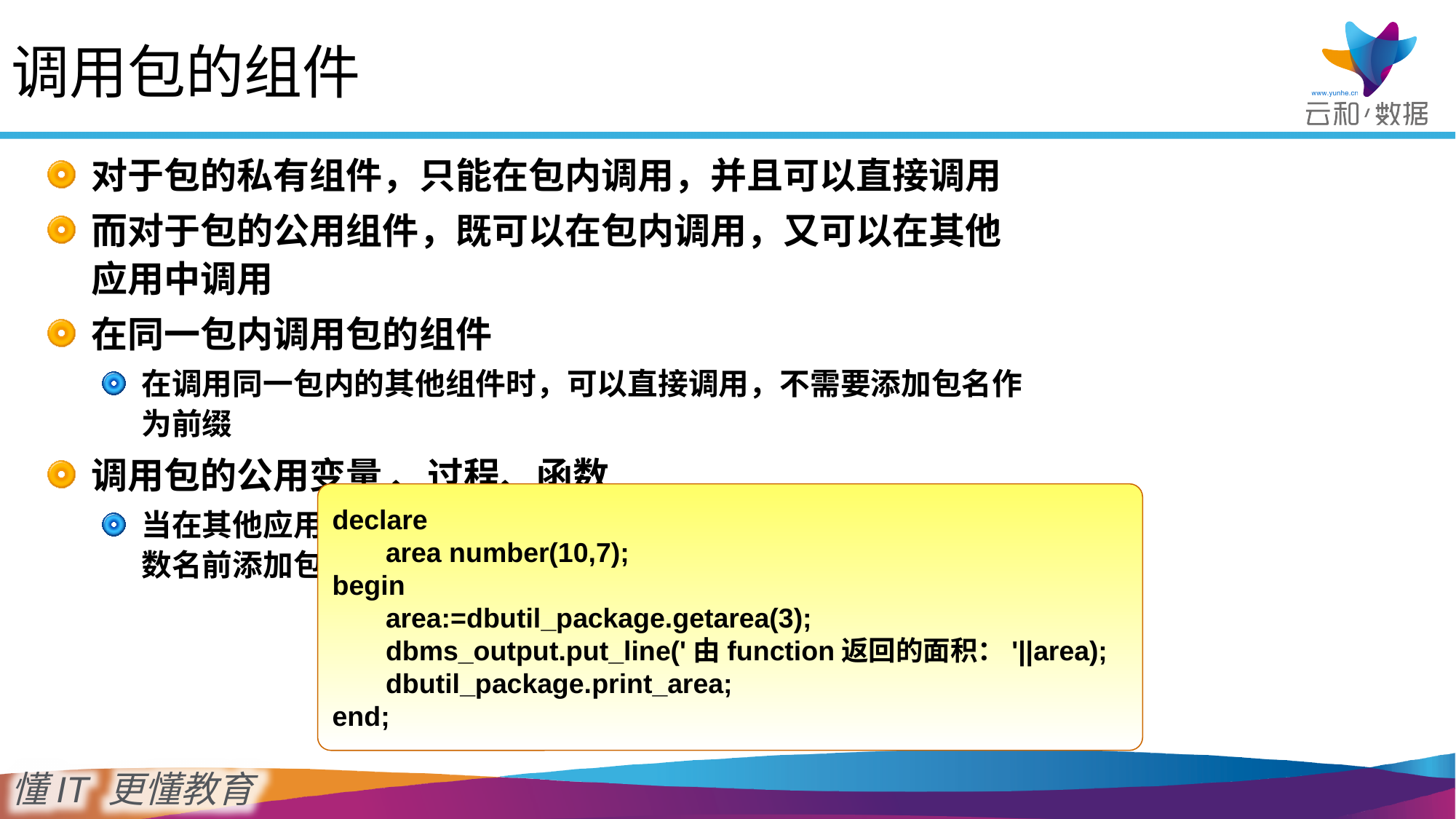

# 调用包的组件
对于包的私有组件，只能在包内调用，并且可以直接调用
而对于包的公用组件，既可以在包内调用，又可以在其他应用中调用
在同一包内调用包的组件
在调用同一包内的其他组件时，可以直接调用，不需要添加包名作为前缀
调用包的公用变量 、过程、函数
当在其他应用中调用包的公用变量时，必须在公用变量、过程、函数名前添加包名作为前缀
declare
	area number(10,7);
begin
  	area:=dbutil_package.getarea(3);
	dbms_output.put_line('由function返回的面积：'||area);
  	dbutil_package.print_area;
end;